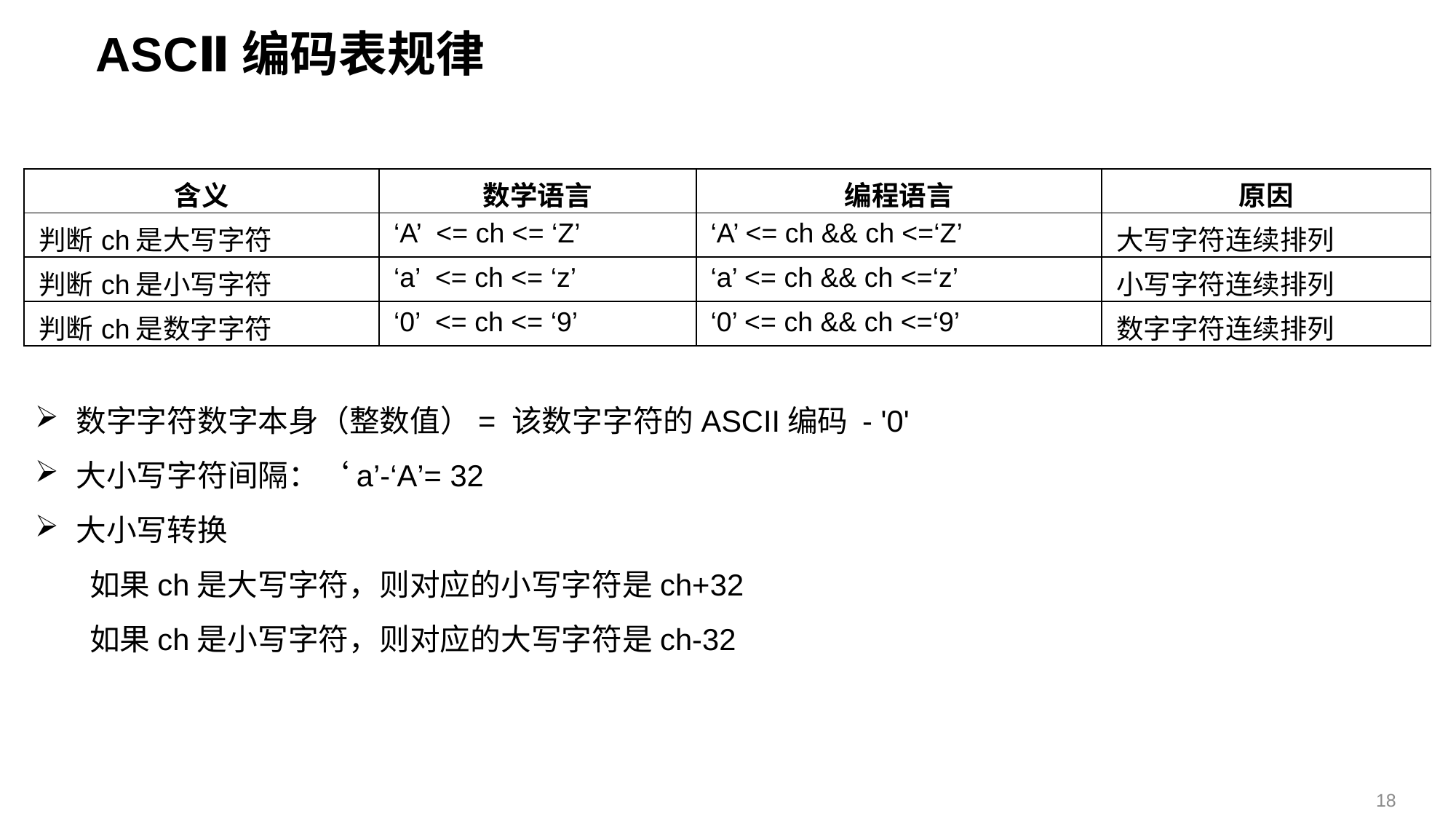

ASCⅡ编码表规律
| 含义 | 数学语言 | 编程语言 | 原因 |
| --- | --- | --- | --- |
| 判断ch是大写字符 | ‘A’ <= ch <= ‘Z’ | ‘A’ <= ch && ch <=‘Z’ | 大写字符连续排列 |
| 判断ch是小写字符 | ‘a’ <= ch <= ‘z’ | ‘a’ <= ch && ch <=‘z’ | 小写字符连续排列 |
| 判断ch是数字字符 | ‘0’ <= ch <= ‘9’ | ‘0’ <= ch && ch <=‘9’ | 数字字符连续排列 |
数字字符数字本身（整数值）= 该数字字符的ASCII编码 - '0'
大小写字符间隔：‘a’-‘A’= 32
大小写转换
如果ch是大写字符，则对应的小写字符是ch+32
如果ch是小写字符，则对应的大写字符是ch-32
18